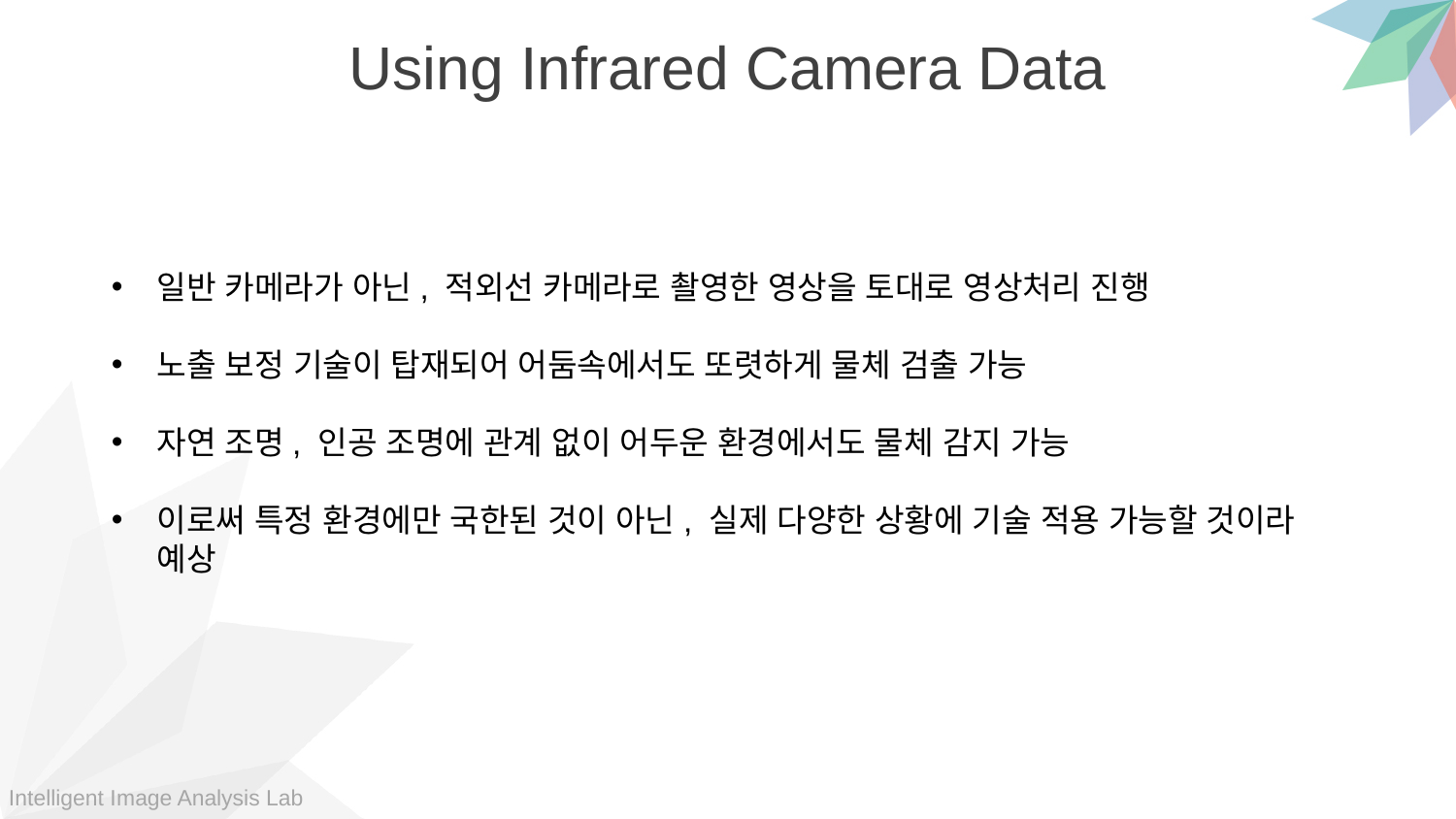

Using Infrared Camera Data
일반 카메라가 아닌, 적외선 카메라로 촬영한 영상을 토대로 영상처리 진행

노출 보정 기술이 탑재되어 어둠속에서도 또렷하게 물체 검출 가능

자연 조명, 인공 조명에 관계 없이 어두운 환경에서도 물체 감지 가능

이로써 특정 환경에만 국한된 것이 아닌, 실제 다양한 상황에 기술 적용 가능할 것이라 예상